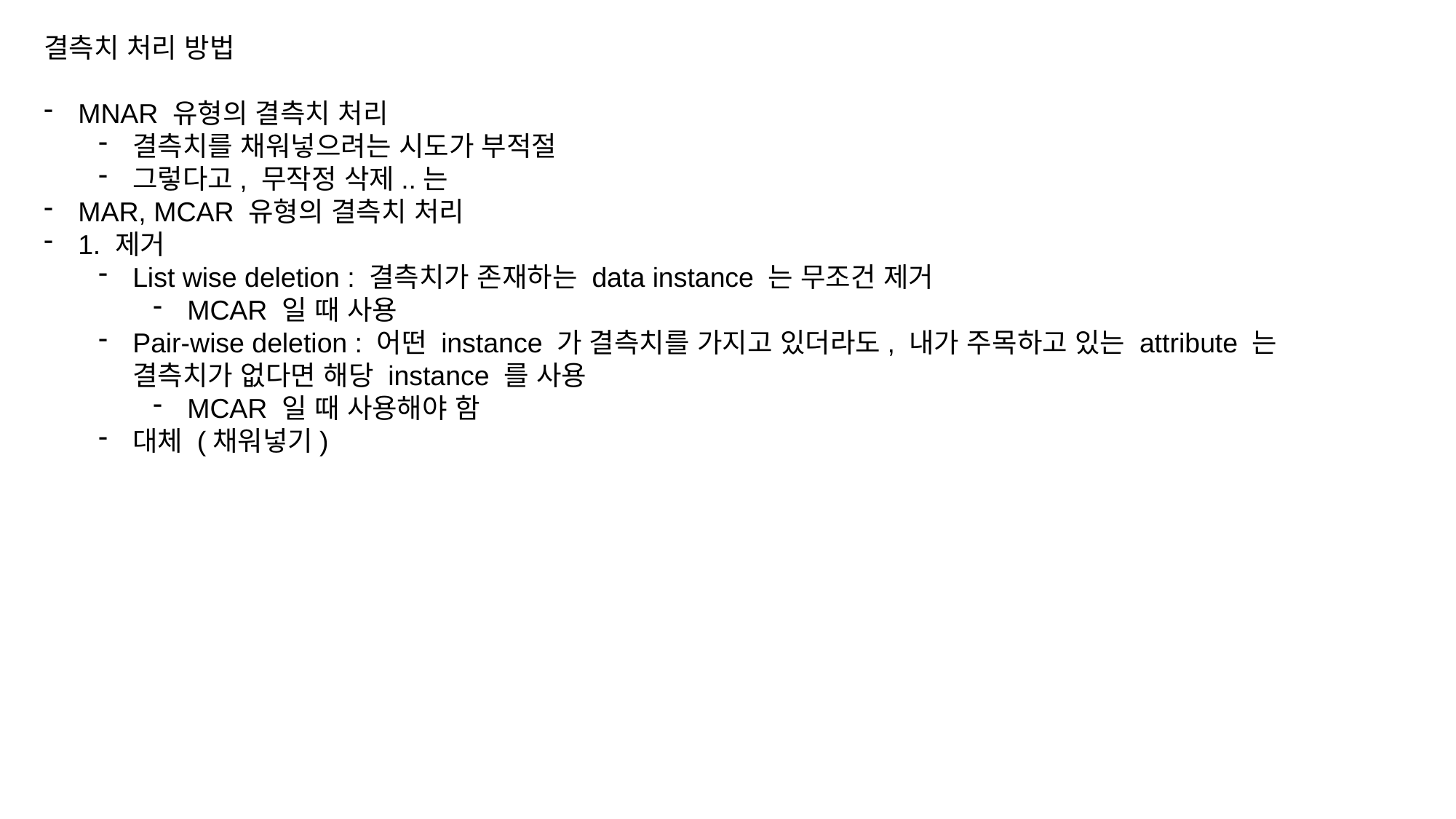

결측치 처리 방법

MNAR 유형의 결측치 처리
결측치를 채워넣으려는 시도가 부적절
그렇다고, 무작정 삭제..는
MAR, MCAR 유형의 결측치 처리
1. 제거
List wise deletion : 결측치가 존재하는 data instance 는 무조건 제거
MCAR 일 때 사용
Pair-wise deletion : 어떤 instance 가 결측치를 가지고 있더라도, 내가 주목하고 있는 attribute 는 결측치가 없다면 해당 instance 를 사용
MCAR 일 때 사용해야 함
대체 (채워넣기)